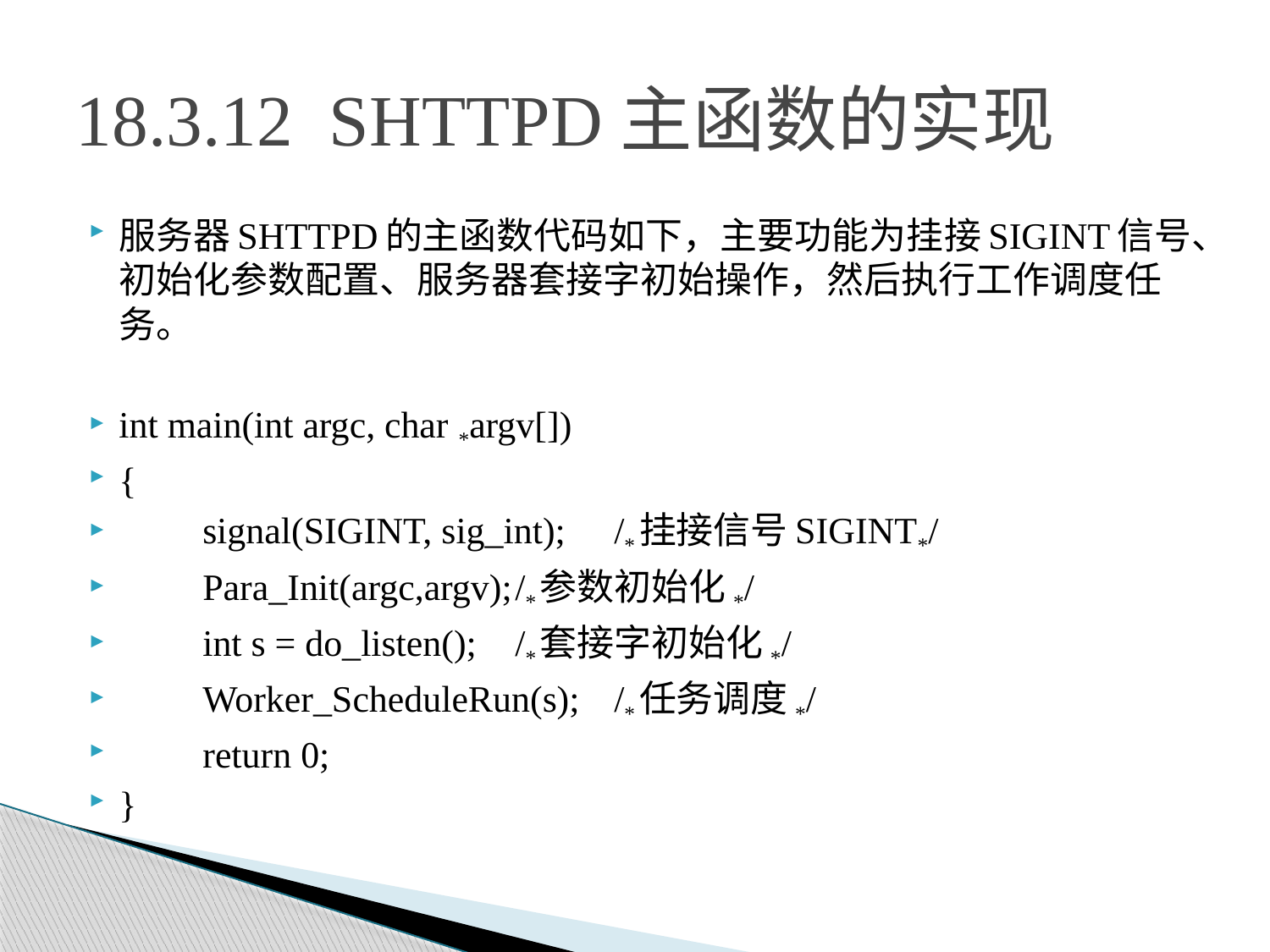

# 18.3.12  SHTTPD主函数的实现
服务器SHTTPD的主函数代码如下，主要功能为挂接SIGINT信号、初始化参数配置、服务器套接字初始操作，然后执行工作调度任务。

int main(int argc, char *argv[])
{
         signal(SIGINT, sig_int);	/*挂接信号SIGINT*/
         Para_Init(argc,argv);	/*参数初始化*/
         int s = do_listen();		/*套接字初始化*/
         Worker_ScheduleRun(s);	/*任务调度*/
         return 0;
}